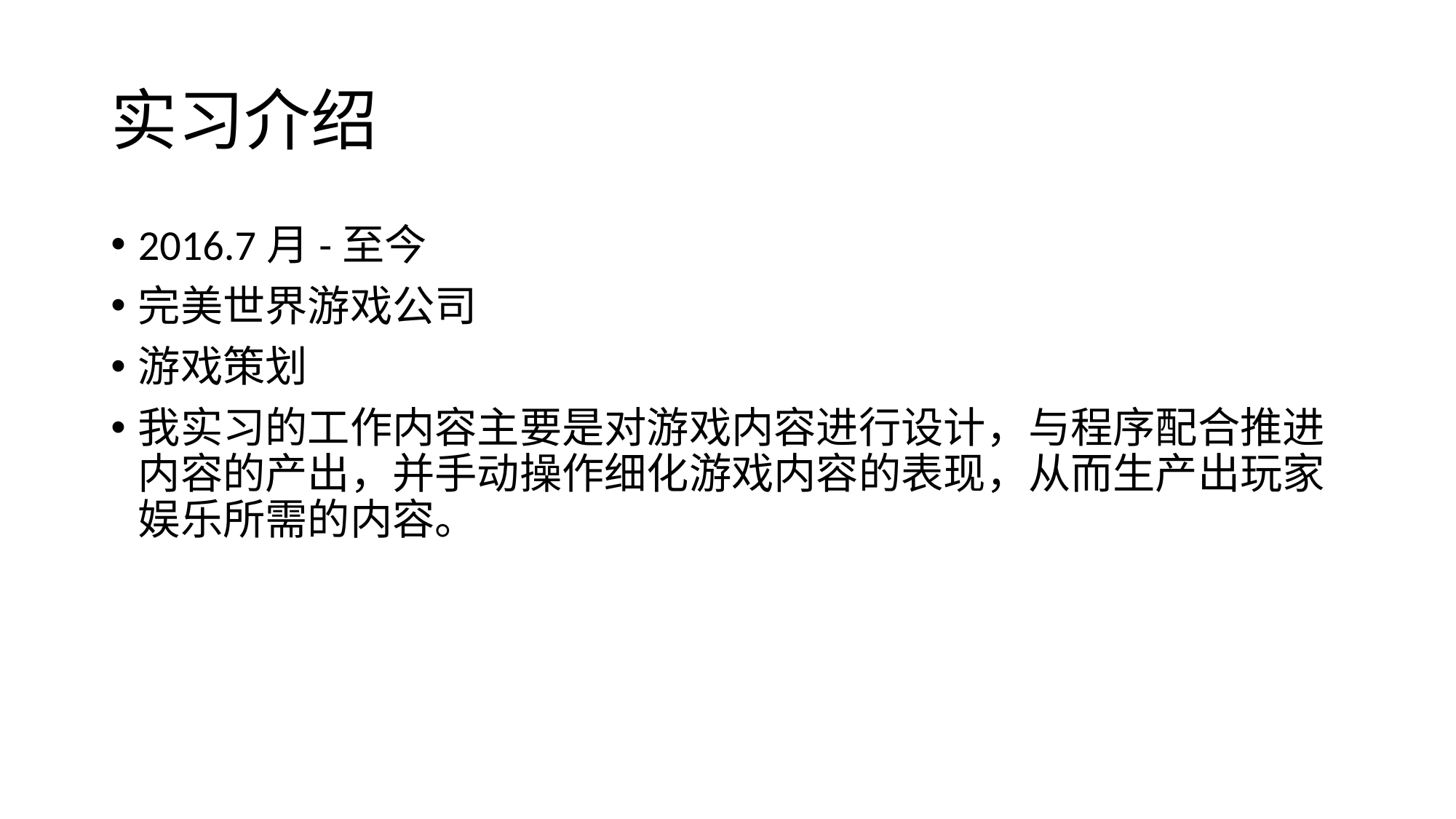

# 实习介绍
2016.7月-至今
完美世界游戏公司
游戏策划
我实习的工作内容主要是对游戏内容进行设计，与程序配合推进内容的产出，并手动操作细化游戏内容的表现，从而生产出玩家娱乐所需的内容。